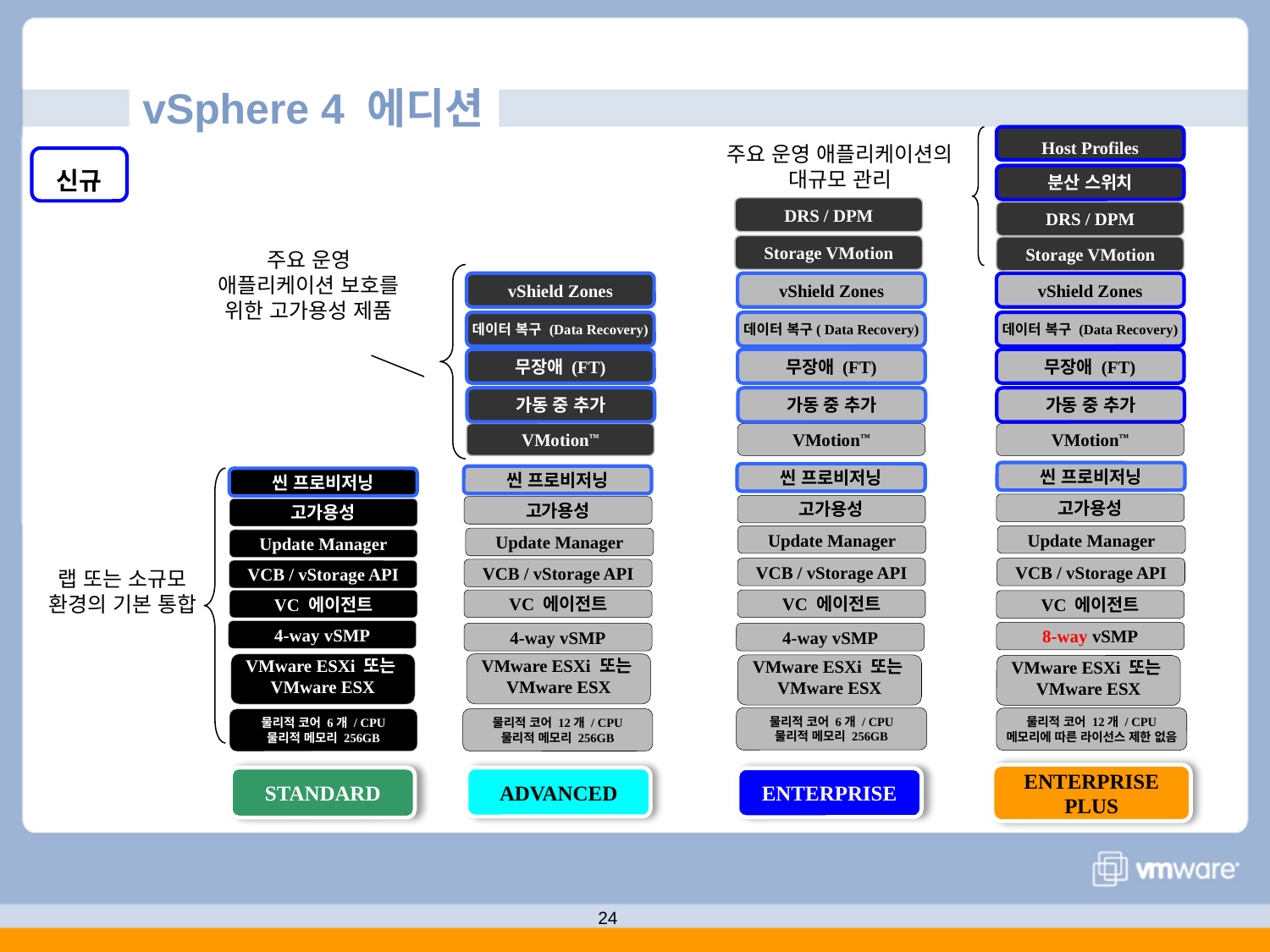

vSphere 4 에디션
Host Profiles

주요 운영 애플리케이션의 대규모 관리
신규
분산 스위치
DRS / DPM
DRS / DPM
Storage VMotion
Storage VMotion
주요 운영 애플리케이션 보호를 위한 고가용성 제품

vShield Zones
vShield Zones
vShield Zones
데이터 복구 (Data Recovery)
데이터 복구( Data Recovery)
데이터 복구 (Data Recovery)
무장애 (FT)
무장애 (FT)
무장애 (FT)

가동 중 추가
가동 중 추가
가동 중 추가
VMotion™
VMotion™
VMotion™
씬 프로비저닝
씬 프로비저닝
씬 프로비저닝

씬 프로비저닝
고가용성
고가용성
고가용성
고가용성
Update Manager
Update Manager
Update Manager
Update Manager
VCB / vStorage API
VCB / vStorage API
랩 또는 소규모 환경의 기본 통합
VCB / vStorage API
VCB / vStorage API
VC 에이전트
VC 에이전트
VC 에이전트
VC 에이전트
4-way vSMP
8-way vSMP
4-way vSMP
4-way vSMP
VMware ESXi 또는
VMware ESX

VMware ESXi 또는
VMware ESX

VMware ESXi 또는
VMware ESX

VMware ESXi 또는
VMware ESX

물리적 코어 6개 / CPU
물리적 메모리 256GB
물리적 코어 12개 / CPU
메모리에 따른 라이선스 제한 없음
물리적 코어 12개 / CPU
물리적 메모리 256GB
물리적 코어 6개 / CPU
물리적 메모리 256GB
ENTERPRISE PLUS
STANDARD
ADVANCED
ENTERPRISE
24